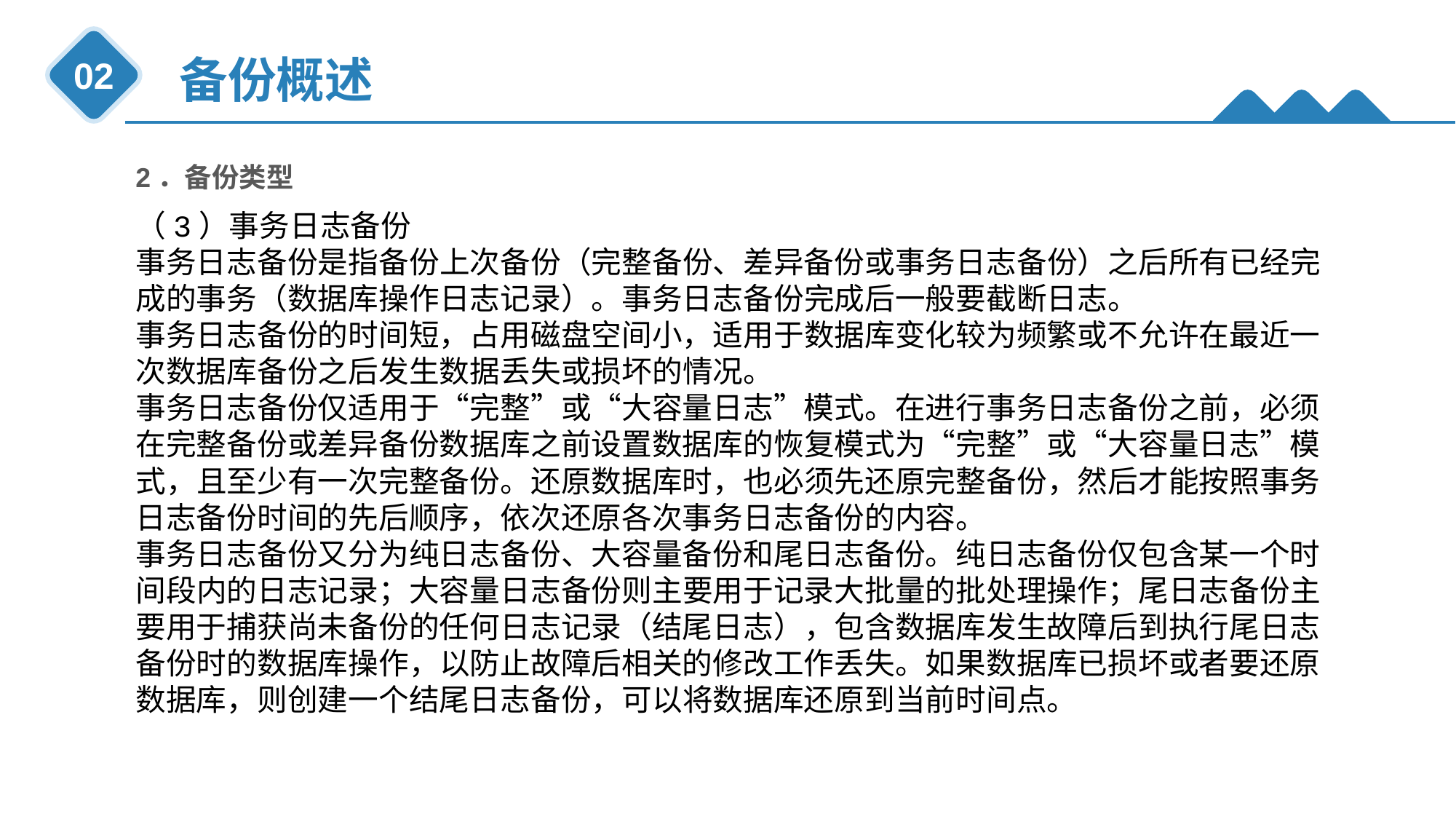

备份概述
02

2．备份类型
（3）事务日志备份
事务日志备份是指备份上次备份（完整备份、差异备份或事务日志备份）之后所有已经完成的事务（数据库操作日志记录）。事务日志备份完成后一般要截断日志。
事务日志备份的时间短，占用磁盘空间小，适用于数据库变化较为频繁或不允许在最近一次数据库备份之后发生数据丢失或损坏的情况。
事务日志备份仅适用于“完整”或“大容量日志”模式。在进行事务日志备份之前，必须在完整备份或差异备份数据库之前设置数据库的恢复模式为“完整”或“大容量日志”模式，且至少有一次完整备份。还原数据库时，也必须先还原完整备份，然后才能按照事务日志备份时间的先后顺序，依次还原各次事务日志备份的内容。
事务日志备份又分为纯日志备份、大容量备份和尾日志备份。纯日志备份仅包含某一个时间段内的日志记录；大容量日志备份则主要用于记录大批量的批处理操作；尾日志备份主要用于捕获尚未备份的任何日志记录（结尾日志），包含数据库发生故障后到执行尾日志备份时的数据库操作，以防止故障后相关的修改工作丢失。如果数据库已损坏或者要还原数据库，则创建一个结尾日志备份，可以将数据库还原到当前时间点。